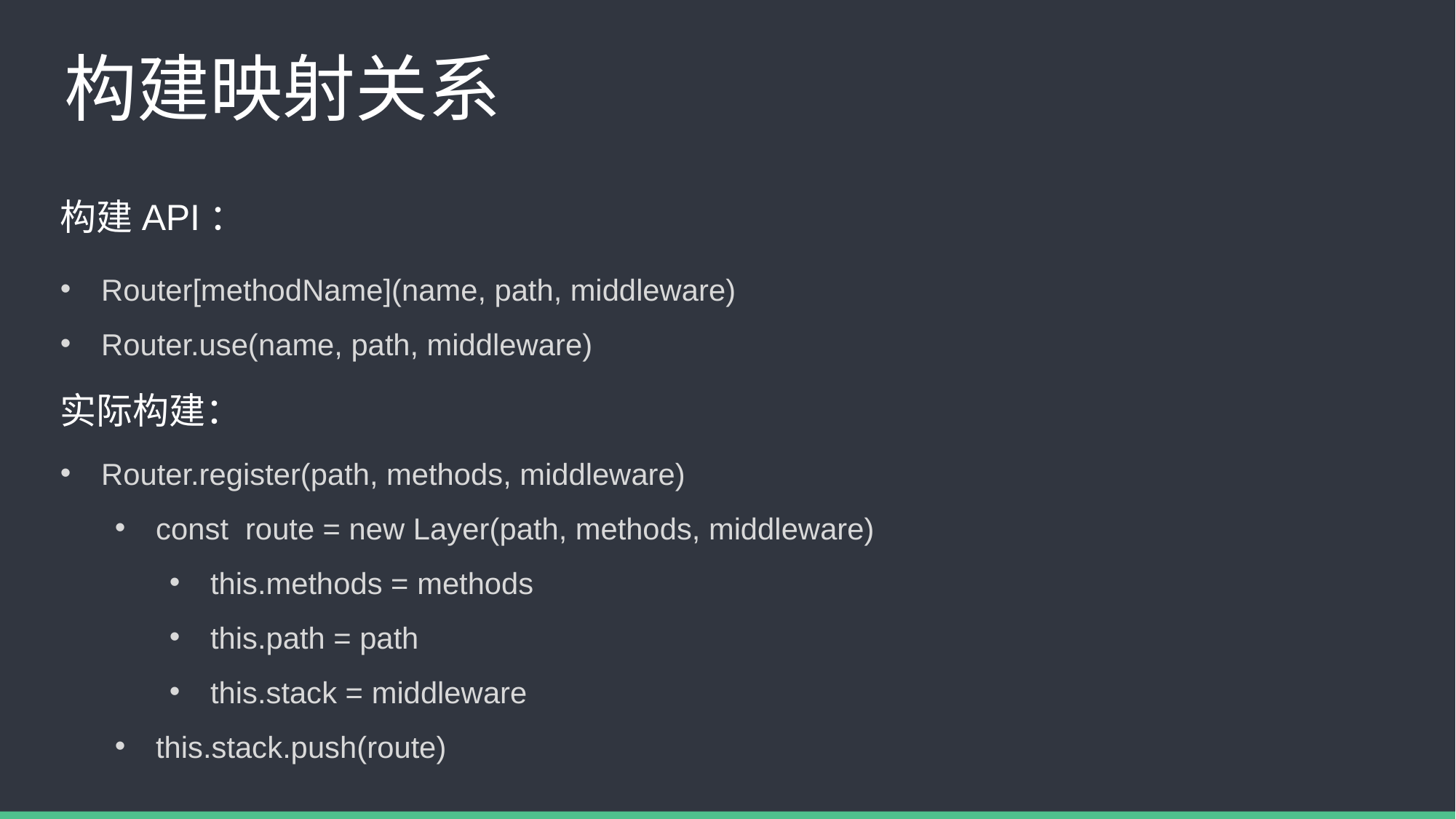

# 构建映射关系
构建API：
Router[methodName](name, path, middleware)
Router.use(name, path, middleware)
实际构建：
Router.register(path, methods, middleware)
const  route = new Layer(path, methods, middleware)
this.methods = methods
this.path = path
this.stack = middleware
this.stack.push(route)